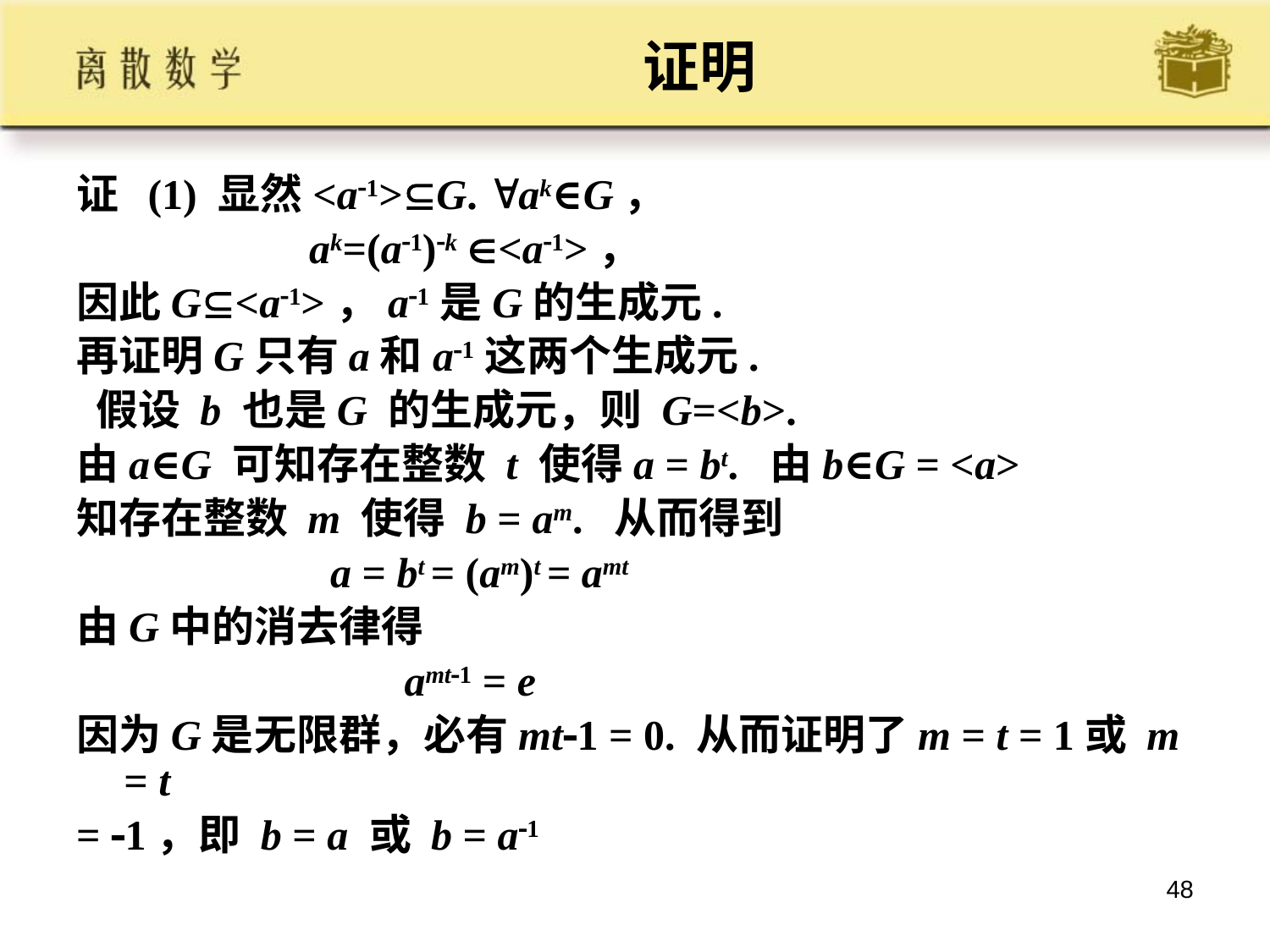

# 证明
证  (1) 显然<a−1>⊆G. ∀ak∈G，
                      ak=(a−1)−k ∈<a−1>，
因此G⊆<a−1>，a−1是G的生成元.
再证明G只有a和a−1这两个生成元.
 假设 b 也是G 的生成元，则 G=<b>.
由a∈G 可知存在整数 t 使得a = bt.  由b∈G = <a>
知存在整数 m 使得 b = am.  从而得到
                        a = bt = (am)t = amt
由G中的消去律得
                               amt−1 = e
因为G是无限群，必有mt−1 = 0. 从而证明了m = t = 1或 m = t
= −1，即 b = a 或 b = a−1
48